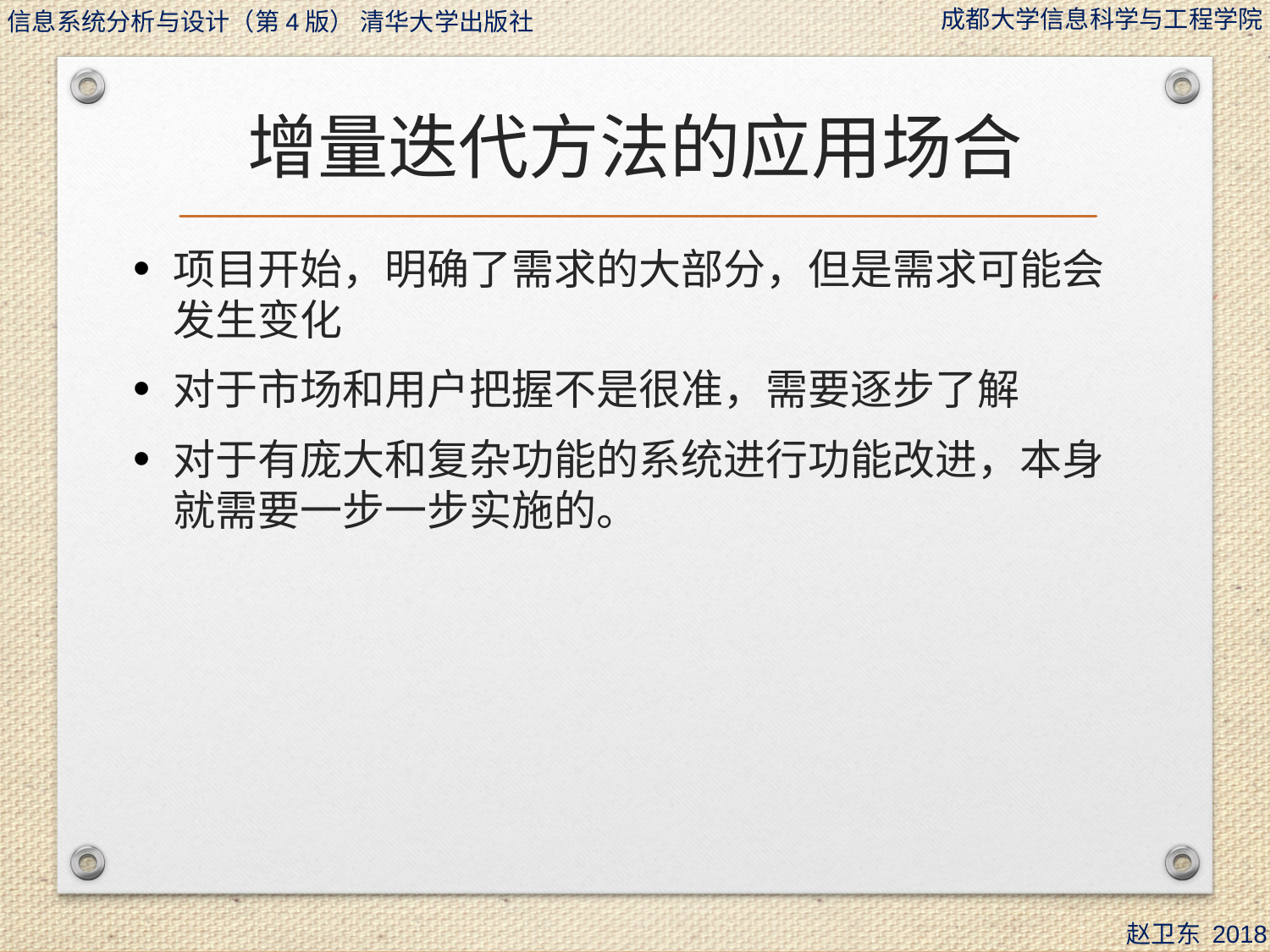

# 增量迭代方法的应用场合
项目开始，明确了需求的大部分，但是需求可能会发生变化
对于市场和用户把握不是很准，需要逐步了解
对于有庞大和复杂功能的系统进行功能改进，本身就需要一步一步实施的。